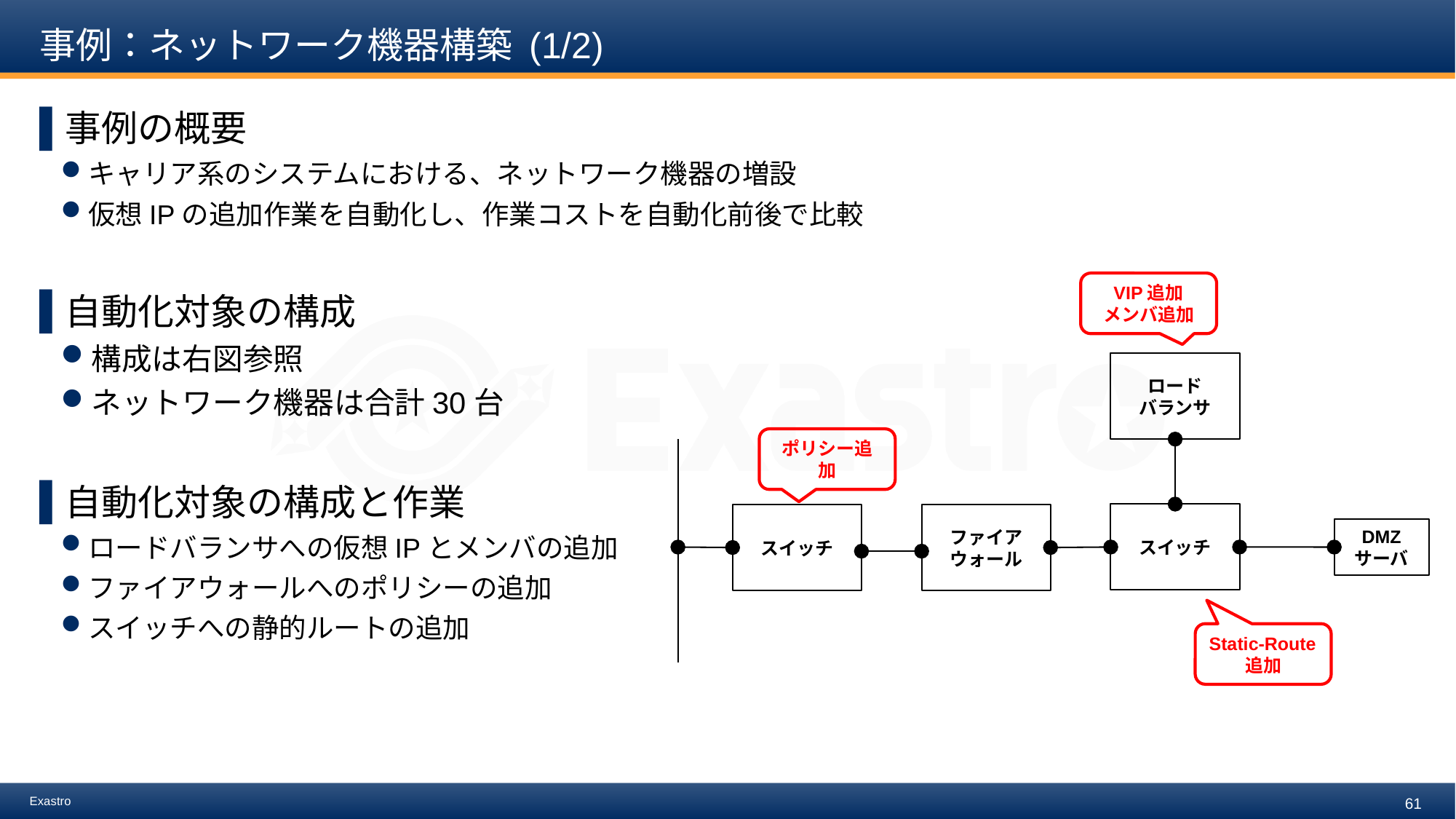

# 事例：ネットワーク機器構築 (1/2)
事例の概要
キャリア系のシステムにおける、ネットワーク機器の増設
仮想IPの追加作業を自動化し、作業コストを自動化前後で比較

自動化対象の構成
構成は右図参照
ネットワーク機器は合計30台

自動化対象の構成と作業
ロードバランサへの仮想IPとメンバの追加
ファイアウォールへのポリシーの追加
スイッチへの静的ルートの追加
VIP追加
メンバ追加
ロード
バランサ
ポリシー追加
スイッチ
ファイア
ウォール
スイッチ
DMZ
サーバ
Static-Route追加